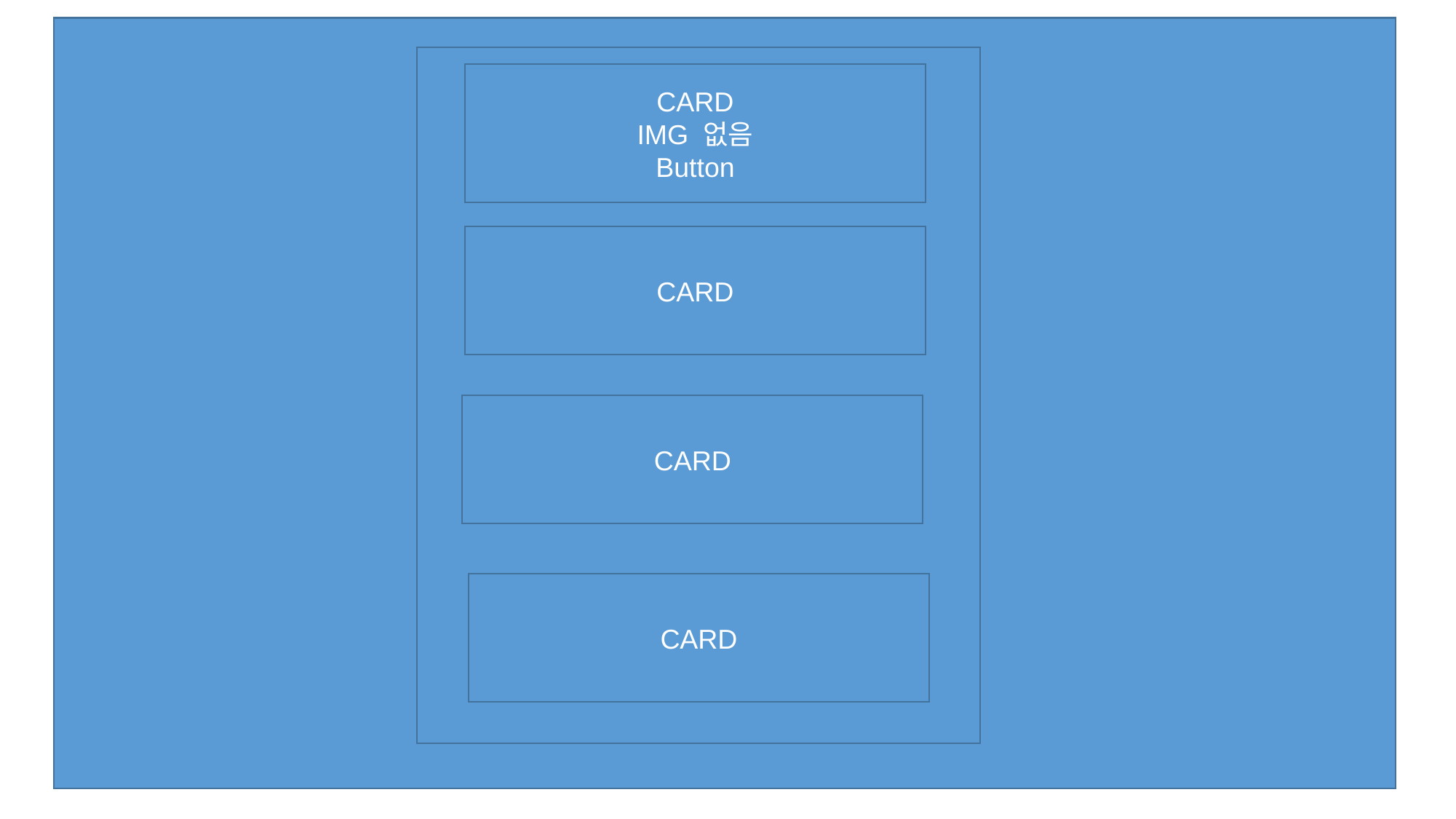

BGC-territory
ROW

CARD
IMG 없음
Button
CARD
CARD
CARD